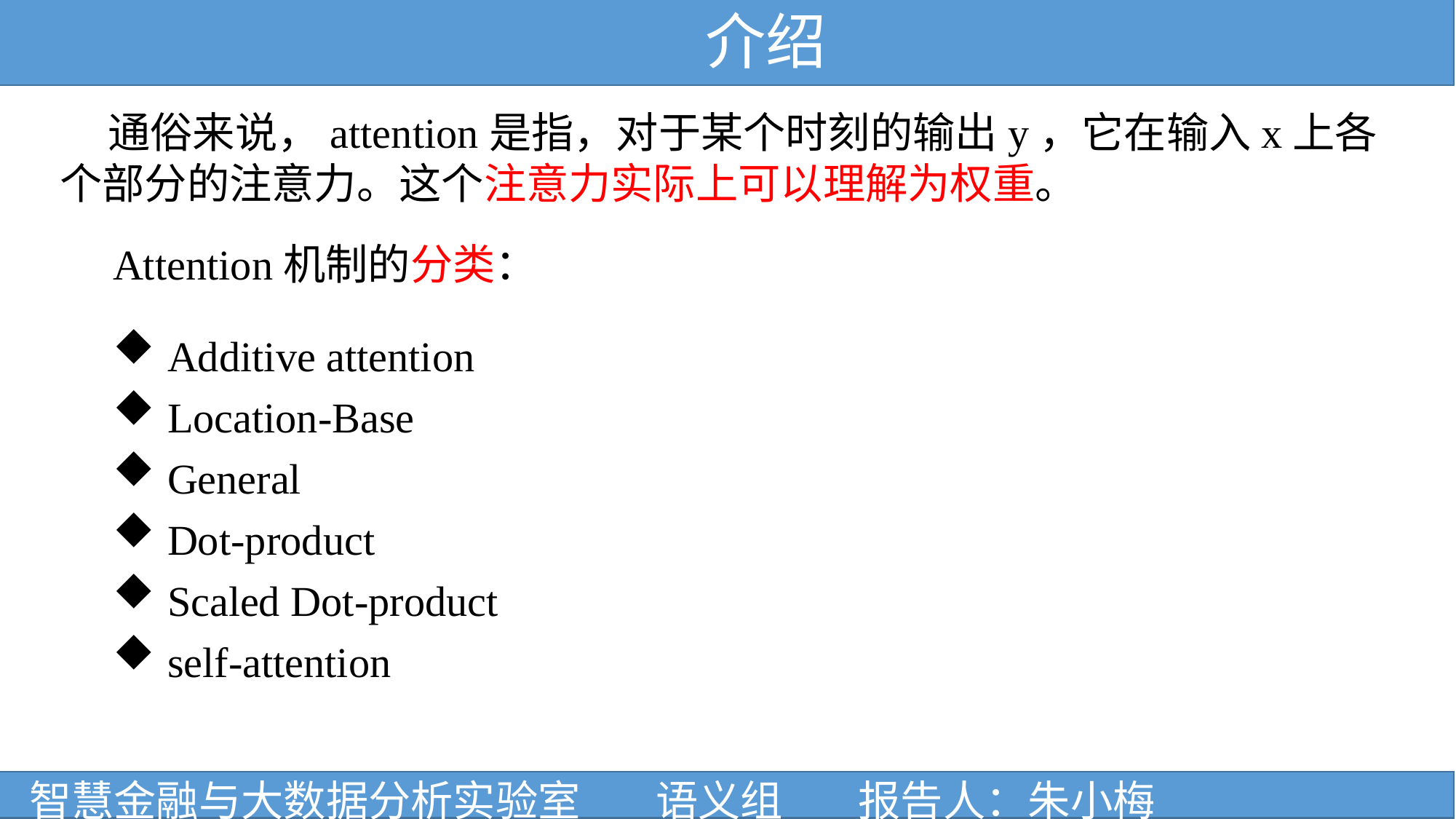

介绍

    通俗来说，attention是指，对于某个时刻的输出y，它在输入x上各个部分的注意力。这个注意力实际上可以理解为权重。
Attention机制的分类：

Additive attention

Location-Base

General

Dot-product

Scaled Dot-product

self-attention
智慧金融与大数据分析实验室        语义组        报告人：朱小梅